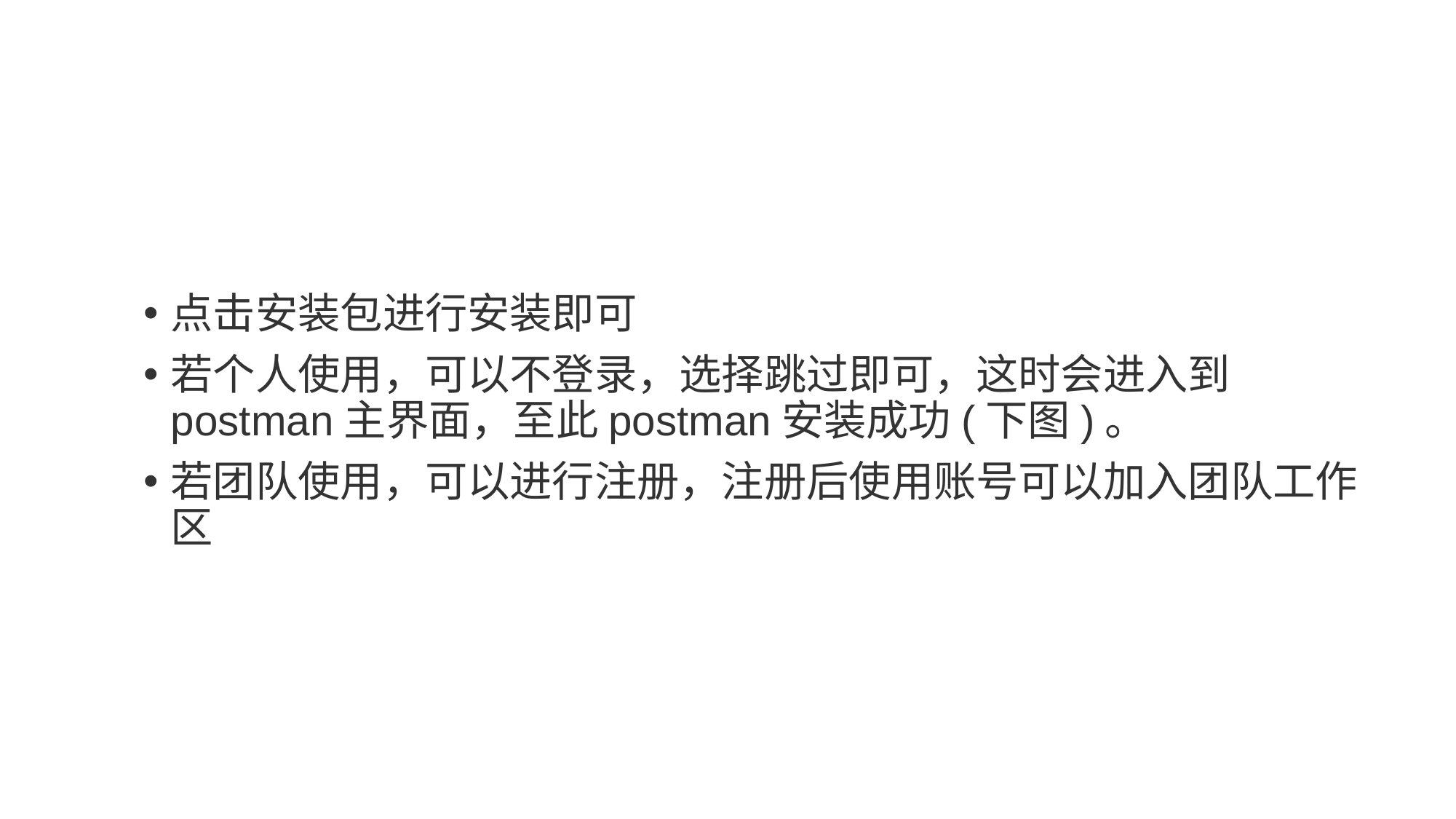

点击安装包进行安装即可
若个人使用，可以不登录，选择跳过即可，这时会进入到postman主界面，至此postman安装成功(下图)。
若团队使用，可以进行注册，注册后使用账号可以加入团队工作区